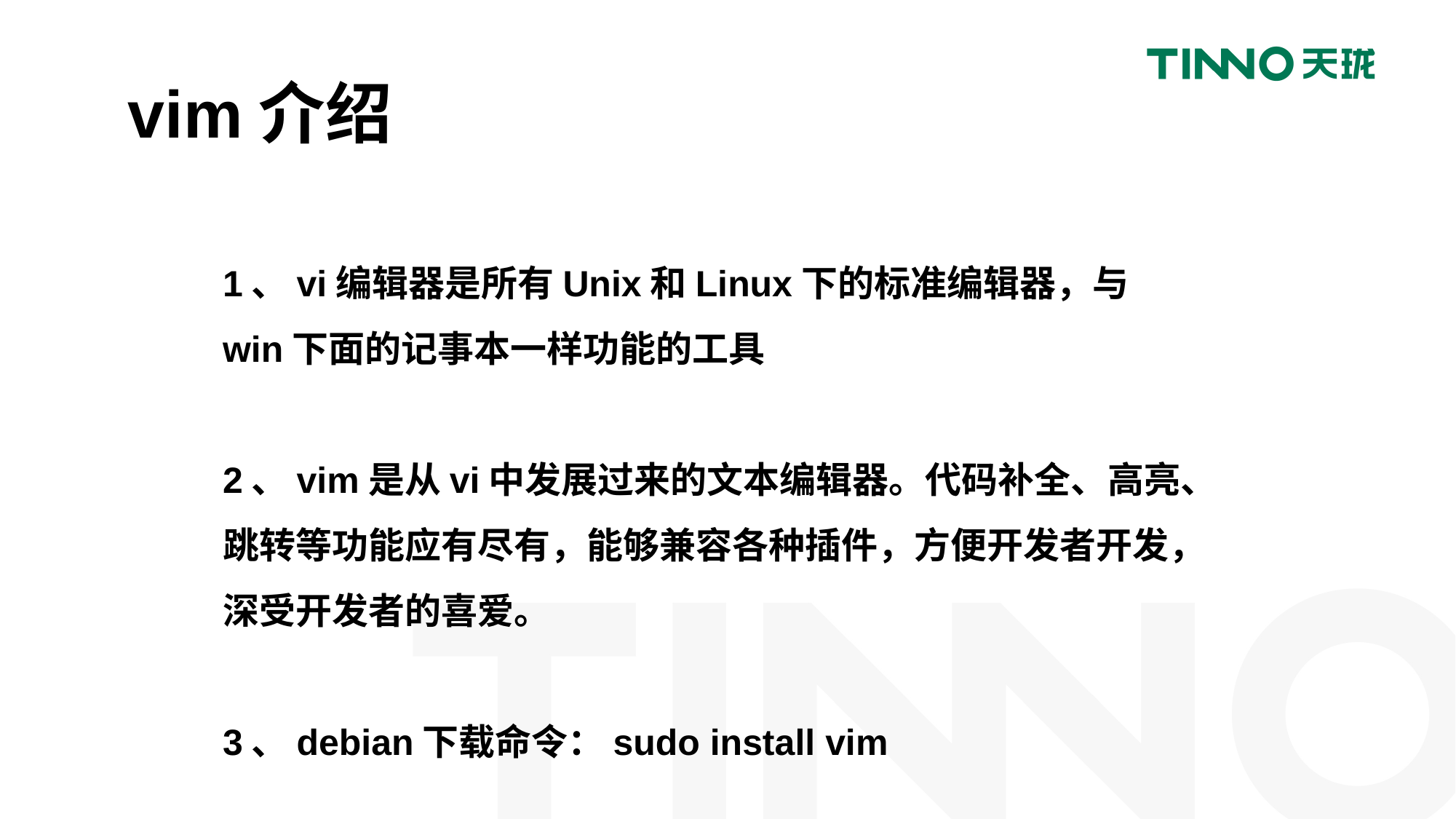

vim介绍

1、vi编辑器是所有Unix和Linux下的标准编辑器，与win下面的记事本一样功能的工具

2、vim是从vi中发展过来的文本编辑器。代码补全、高亮、跳转等功能应有尽有，能够兼容各种插件，方便开发者开发，深受开发者的喜爱。

3、debian下载命令：sudo install vim